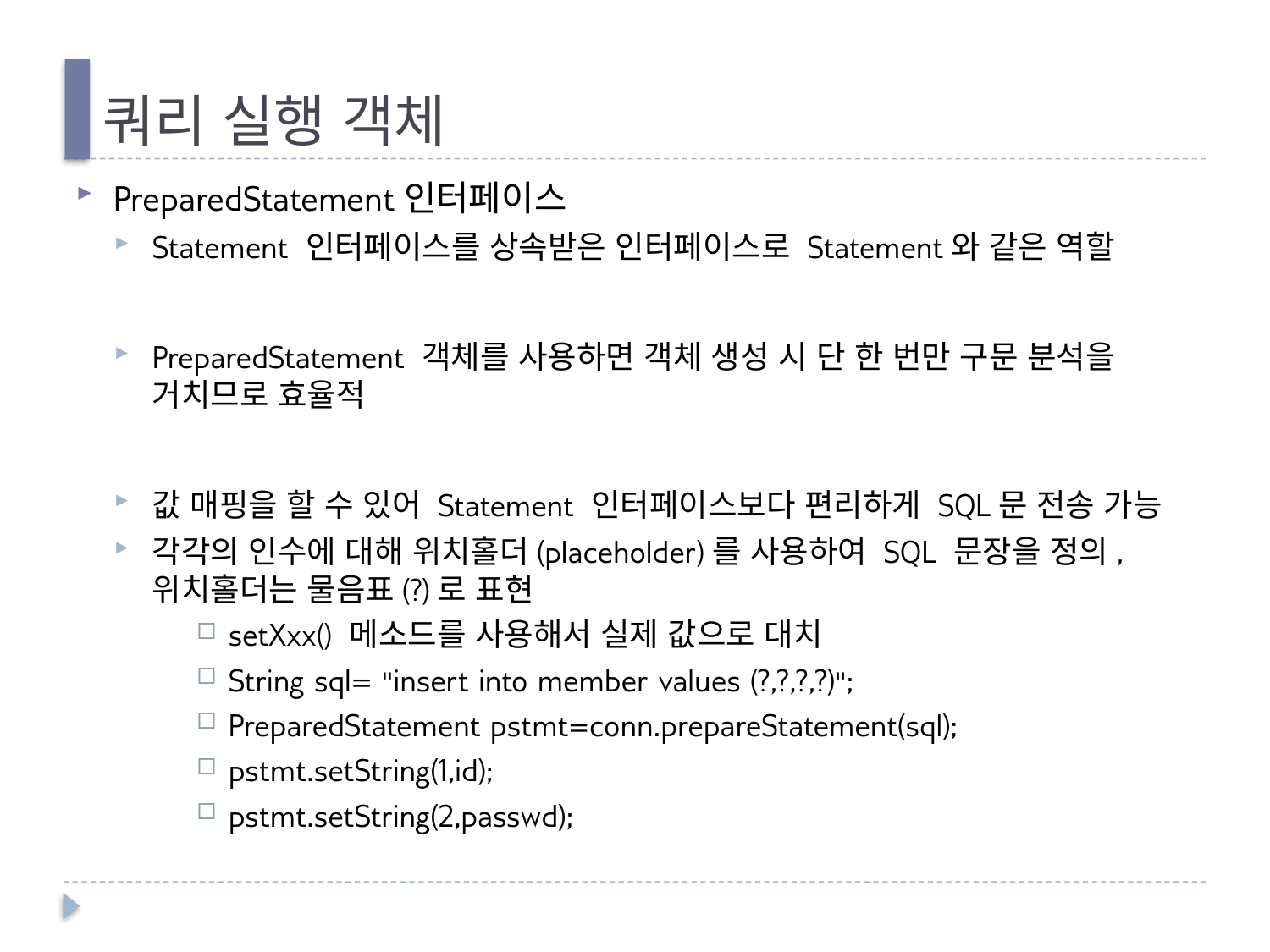

# 쿼리 실행 객체
PreparedStatement인터페이스
Statement 인터페이스를 상속받은 인터페이스로 Statement와 같은 역할

PreparedStatement 객체를 사용하면 객체 생성 시 단 한 번만 구문 분석을 거치므로 효율적

값 매핑을 할 수 있어 Statement 인터페이스보다 편리하게 SQL문 전송 가능
각각의 인수에 대해 위치홀더(placeholder)를 사용하여 SQL 문장을 정의, 위치홀더는 물음표(?)로 표현
setXxx() 메소드를 사용해서 실제 값으로 대치
String sql= "insert into member values (?,?,?,?)";
PreparedStatement pstmt=conn.prepareStatement(sql);
pstmt.setString(1,id);
pstmt.setString(2,passwd);